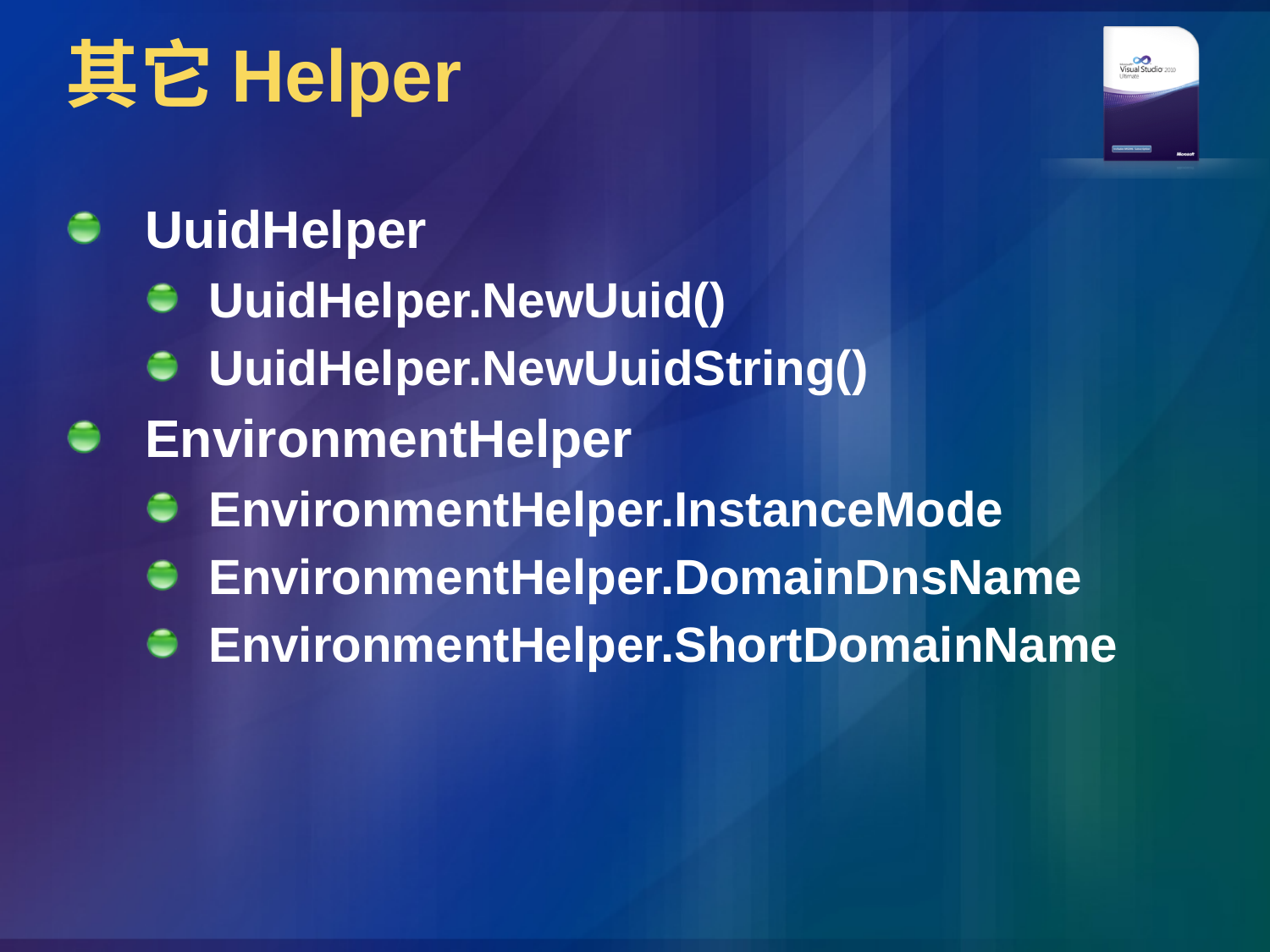

# 其它Helper
UuidHelper
UuidHelper.NewUuid()
UuidHelper.NewUuidString()
EnvironmentHelper
EnvironmentHelper.InstanceMode
EnvironmentHelper.DomainDnsName
EnvironmentHelper.ShortDomainName